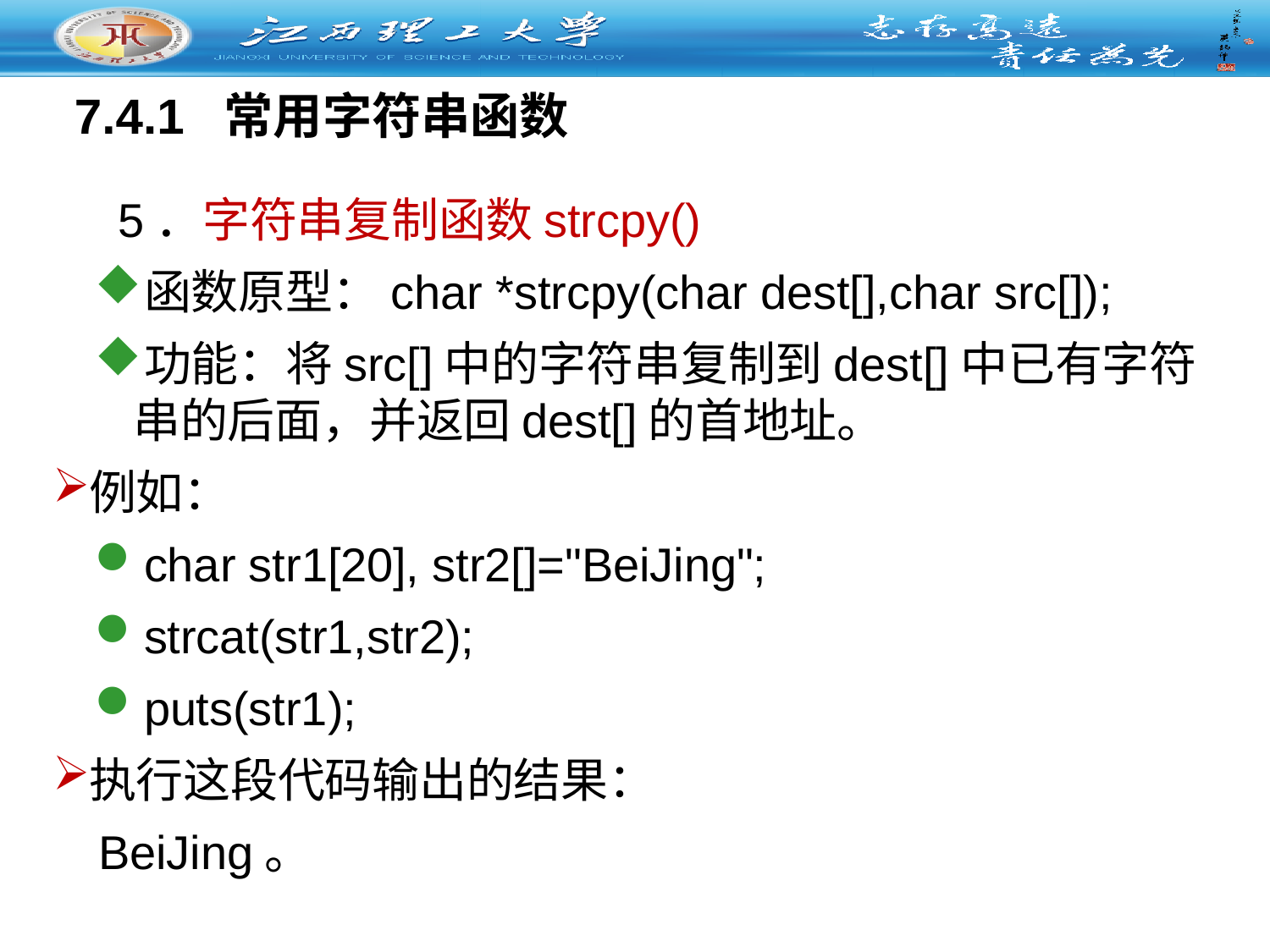

# 7.4.1  常用字符串函数
     5．字符串复制函数strcpy()
函数原型：char *strcpy(char dest[],char src[]);
功能：将src[]中的字符串复制到dest[]中已有字符串的后面，并返回dest[]的首地址。
例如：
char str1[20], str2[]="BeiJing";
strcat(str1,str2);
puts(str1);
执行这段代码输出的结果：
BeiJing。